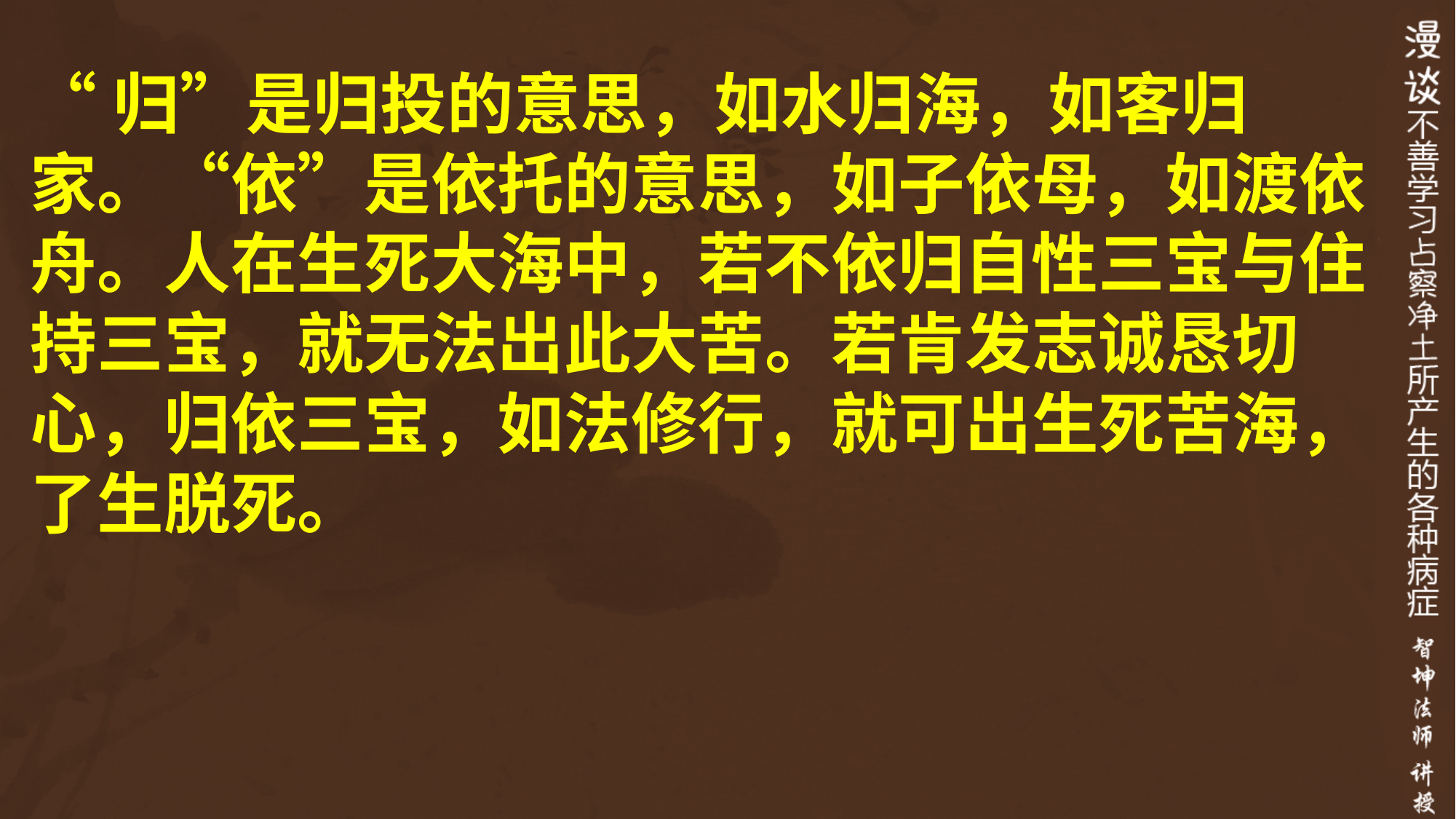

“归”是归投的意思，如水归海，如客归家。“依”是依托的意思，如子依母，如渡依舟。人在生死大海中，若不依归自性三宝与住持三宝，就无法出此大苦。若肯发志诚恳切心，归依三宝，如法修行，就可出生死苦海，了生脱死。